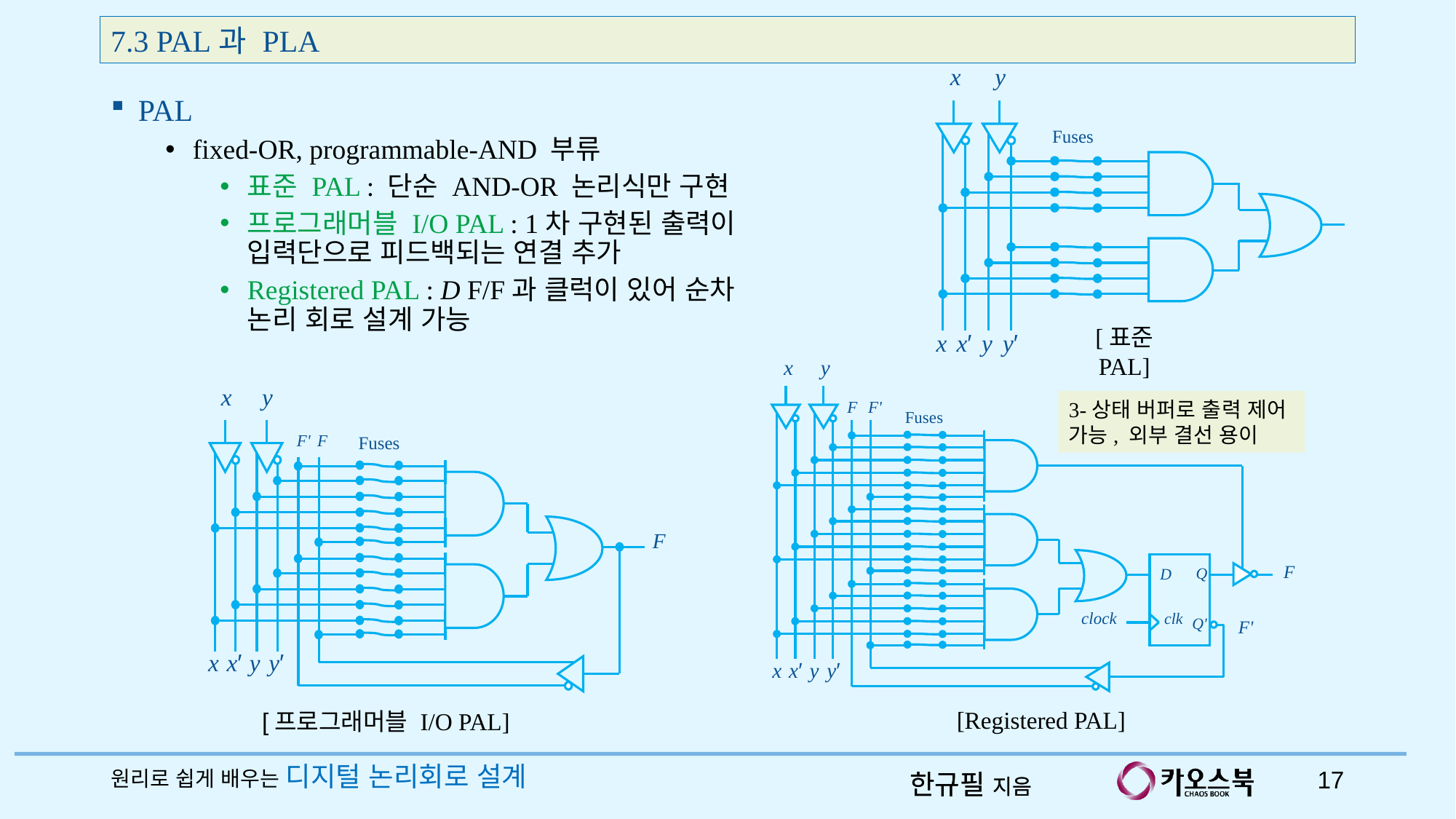

7.3 PAL과 PLA
x
y

Fuses

x′
y
y′
x
PAL
fixed-OR, programmable-AND 부류
표준 PAL : 단순 AND-OR 논리식만 구현
프로그래머블 I/O PAL : 1차 구현된 출력이 입력단으로 피드백되는 연결 추가
Registered PAL : D F/F과 클럭이 있어 순차 논리 회로 설계 가능
[표준 PAL]
x
y

F
F'
Fuses

F

Q
D

clock
clk

Q'
F'

x
x′
y
y′

x
y

F'
F
Fuses

F

x
x′
y
y′

3-상태 버퍼로 출력 제어 가능, 외부 결선 용이
[Registered PAL]
[프로그래머블 I/O PAL]
원리로 쉽게 배우는 디지털 논리회로 설계
17